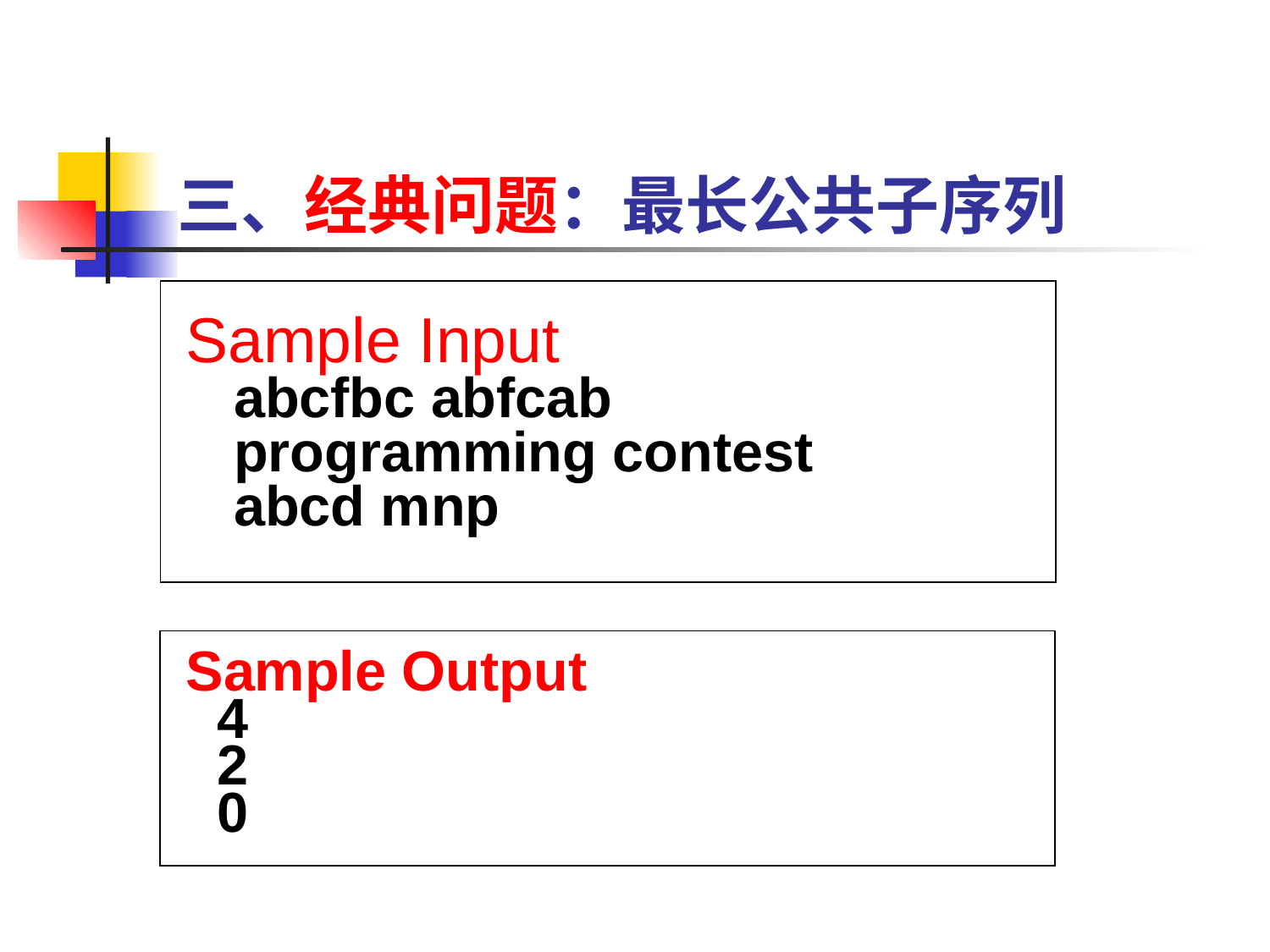

# 三、经典问题：最长公共子序列

Sample Input
abcfbc abfcab
programming contest
abcd mnp

Sample Output
  4
  2
  0